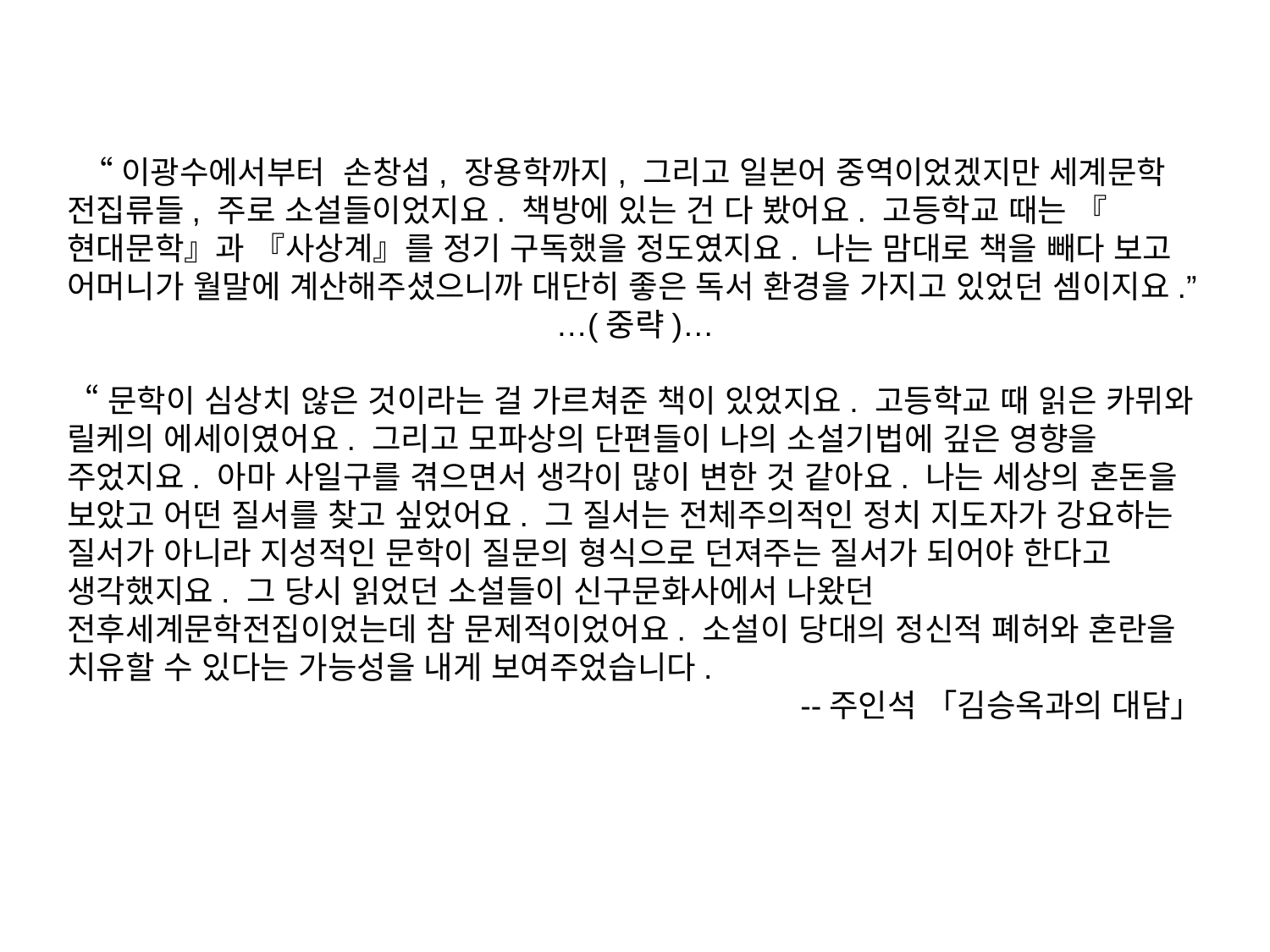

“이광수에서부터  손창섭, 장용학까지, 그리고 일본어 중역이었겠지만 세계문학 전집류들, 주로 소설들이었지요. 책방에 있는 건 다 봤어요. 고등학교 때는 『현대문학』과 『사상계』를 정기 구독했을 정도였지요. 나는 맘대로 책을 빼다 보고 어머니가 월말에 계산해주셨으니까 대단히 좋은 독서 환경을 가지고 있었던 셈이지요.”
…(중략)…

  “문학이 심상치 않은 것이라는 걸 가르쳐준 책이 있었지요. 고등학교 때 읽은 카뮈와 릴케의 에세이였어요. 그리고 모파상의 단편들이 나의 소설기법에 깊은 영향을 주었지요. 아마 사일구를 겪으면서 생각이 많이 변한 것 같아요. 나는 세상의 혼돈을 보았고 어떤 질서를 찾고 싶었어요. 그 질서는 전체주의적인 정치 지도자가 강요하는 질서가 아니라 지성적인 문학이 질문의 형식으로 던져주는 질서가 되어야 한다고 생각했지요. 그 당시 읽었던 소설들이 신구문화사에서 나왔던 전후세계문학전집이었는데 참 문제적이었어요. 소설이 당대의 정신적 폐허와 혼란을 치유할 수 있다는 가능성을 내게 보여주었습니다.
--주인석 「김승옥과의 대담」